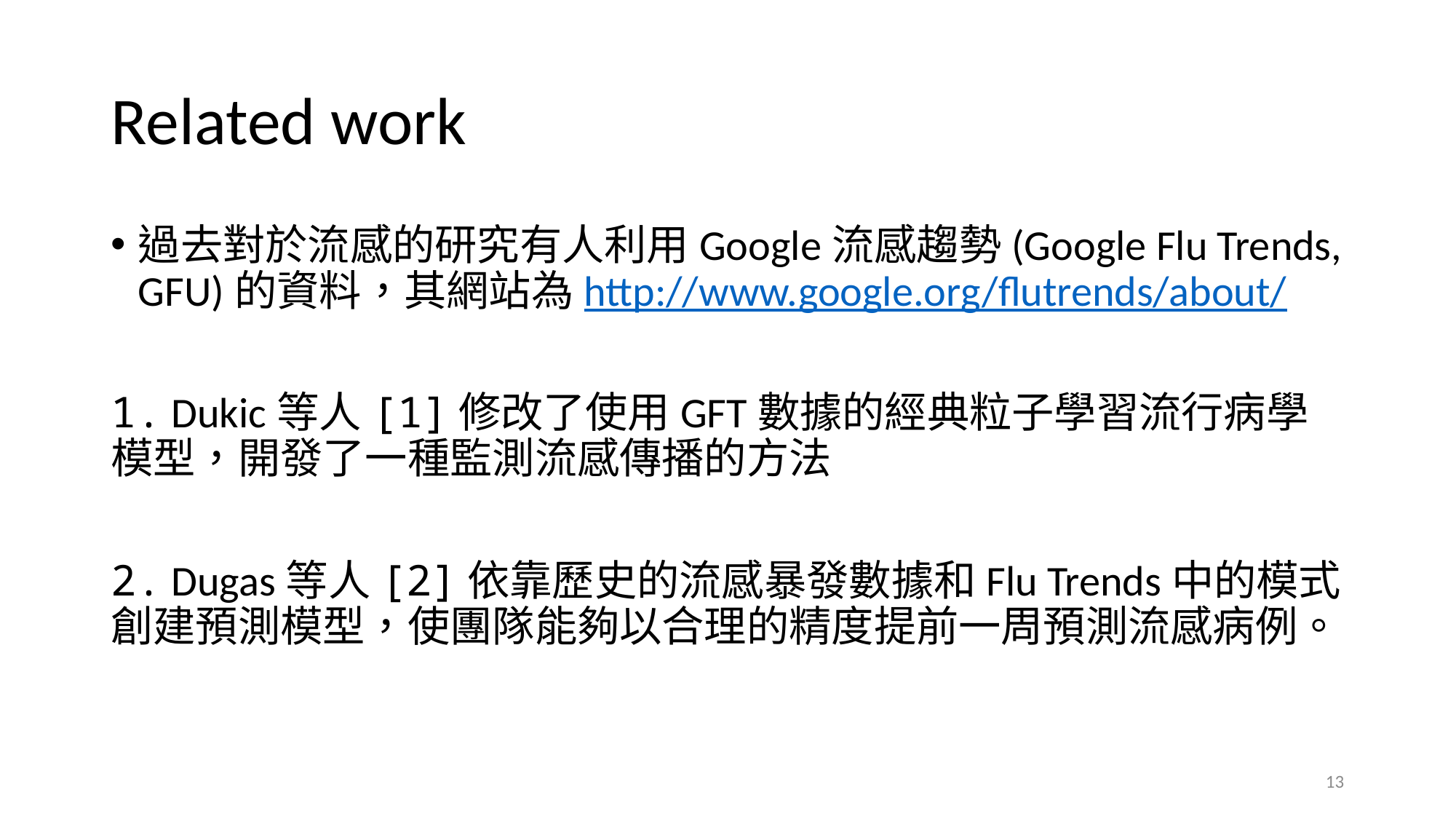

# Related work
過去對於流感的研究有人利用Google流感趨勢(Google Flu Trends, GFU)的資料，其網站為http://www.google.org/flutrends/about/

1. Dukic等人[1]修改了使用GFT數據的經典粒子學習流行病學模型，開發了一種監測流感傳播的方法

2. Dugas等人[2]依靠歷史的流感暴發數據和Flu Trends中的模式創建預測模型，使團隊能夠以合理的精度提前一周預測流感病例。

13